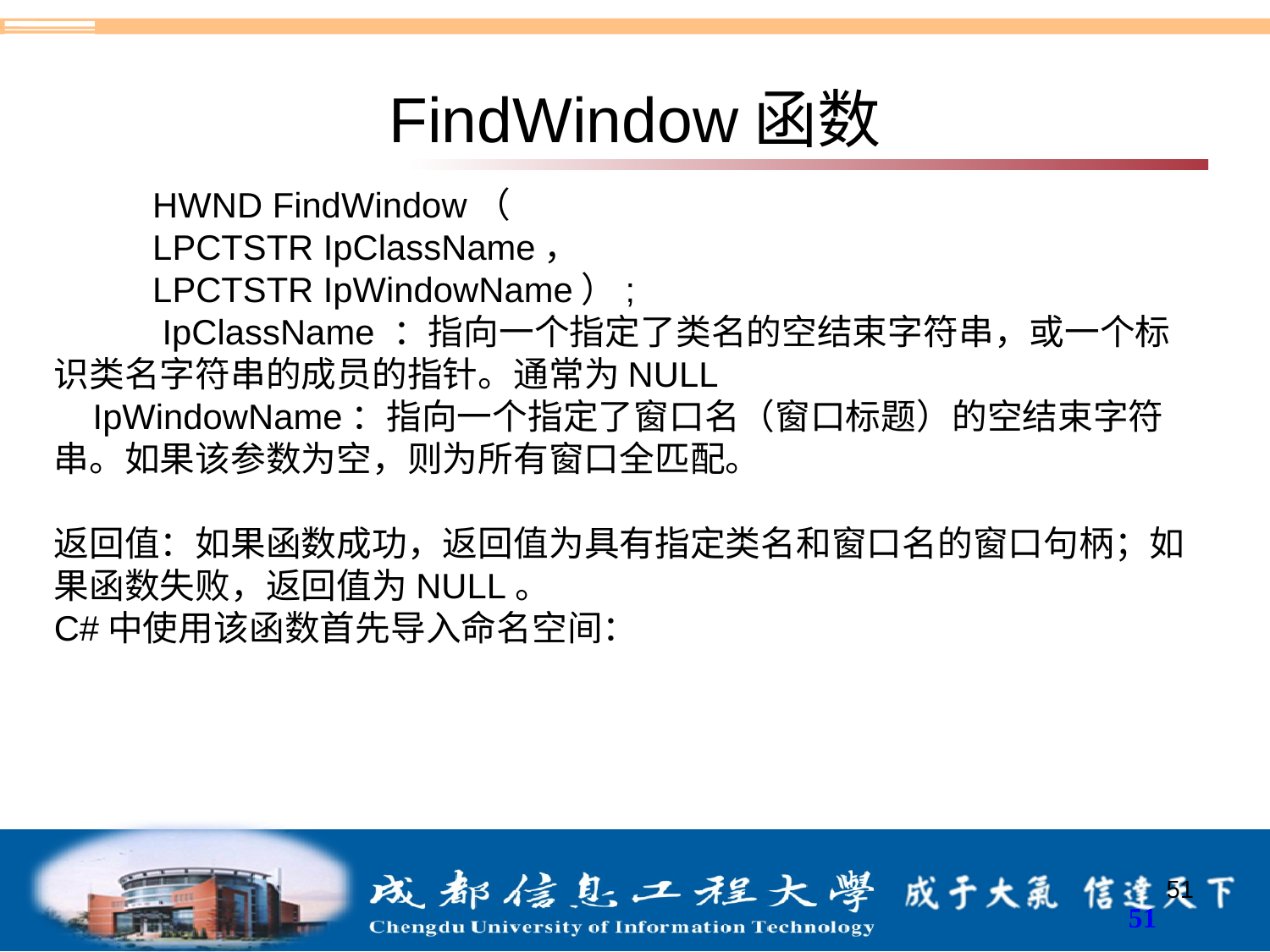

# FindWindow函数
HWND FindWindow（
LPCTSTR IpClassName，
LPCTSTR IpWindowName）;
 IpClassName ：指向一个指定了类名的空结束字符串，或一个标识类名字符串的成员的指针。通常为NULL
    IpWindowName：指向一个指定了窗口名（窗口标题）的空结束字符串。如果该参数为空，则为所有窗口全匹配。
返回值：如果函数成功，返回值为具有指定类名和窗口名的窗口句柄；如果函数失败，返回值为NULL。
C#中使用该函数首先导入命名空间：